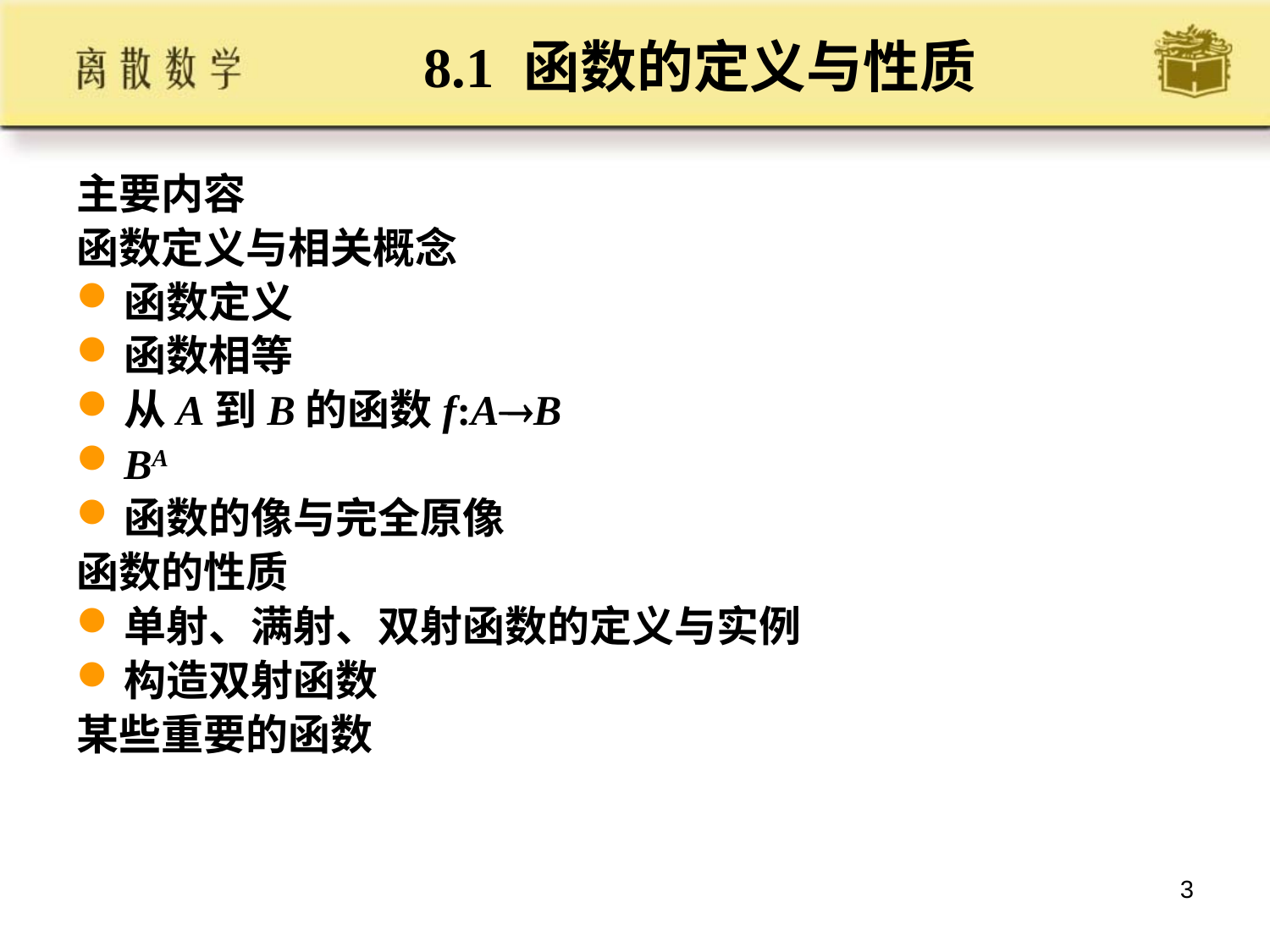

# 8.1 函数的定义与性质
主要内容
函数定义与相关概念
函数定义
函数相等
从A到B的函数f:A→B
BA
函数的像与完全原像
函数的性质
单射、满射、双射函数的定义与实例
构造双射函数
某些重要的函数
3